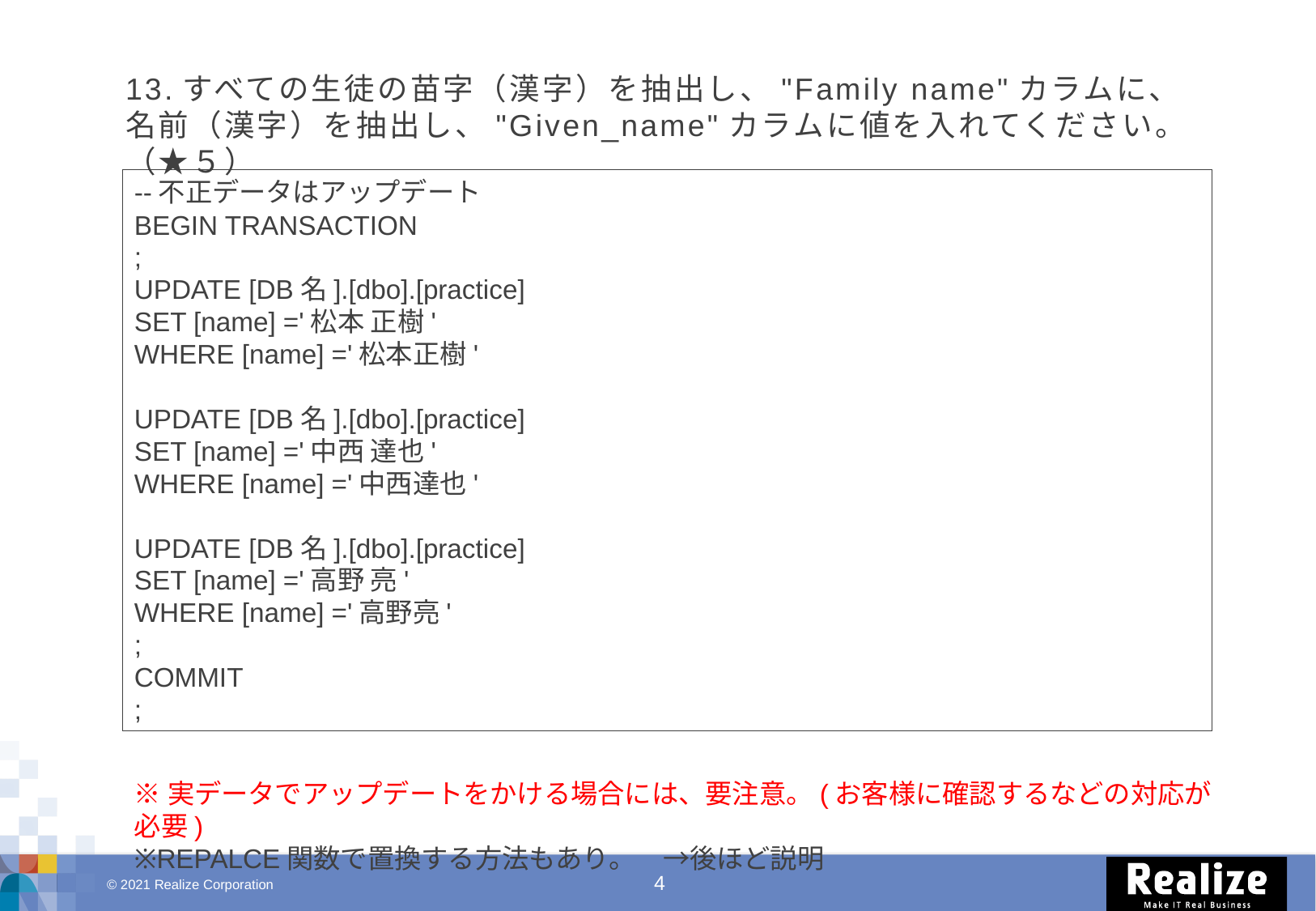

# 13.すべての生徒の苗字（漢字）を抽出し、"Family name"カラムに、 名前（漢字）を抽出し、"Given_name"カラムに値を入れてください。（★５）
--不正データはアップデート
BEGIN TRANSACTION
;
UPDATE [DB名].[dbo].[practice]
SET [name] ='松本 正樹'
WHERE [name] ='松本正樹'

UPDATE [DB名].[dbo].[practice]
SET [name] ='中西 達也'
WHERE [name] ='中西達也'

UPDATE [DB名].[dbo].[practice]
SET [name] ='高野 亮'
WHERE [name] ='高野亮'
;
COMMIT
;
※実データでアップデートをかける場合には、要注意。(お客様に確認するなどの対応が必要)
※REPALCE関数で置換する方法もあり。　→後ほど説明